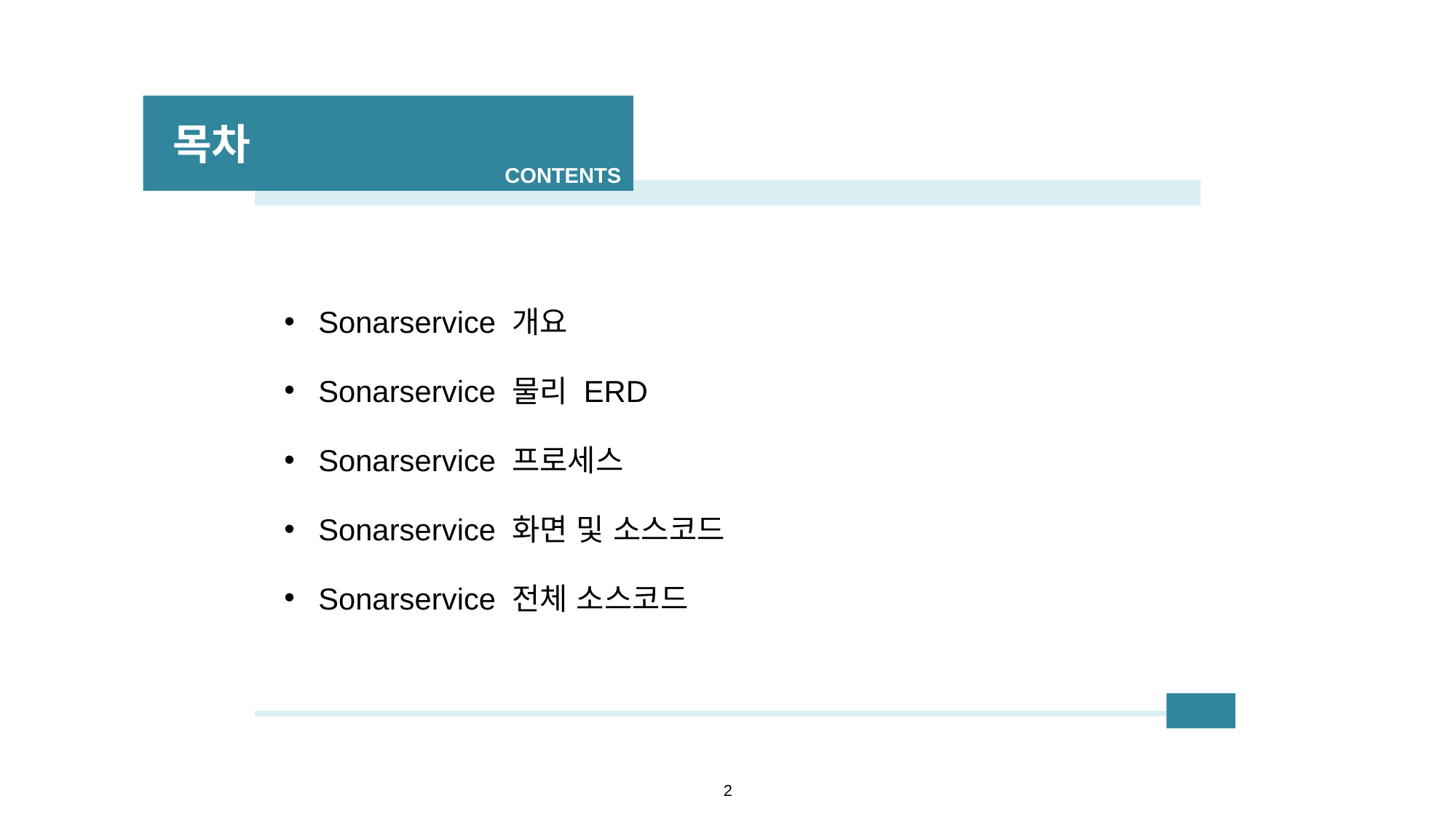

목차
CONTENTS

Sonarservice 개요
Sonarservice 물리 ERD
Sonarservice 프로세스
Sonarservice 화면 및 소스코드
Sonarservice 전체 소스코드

2